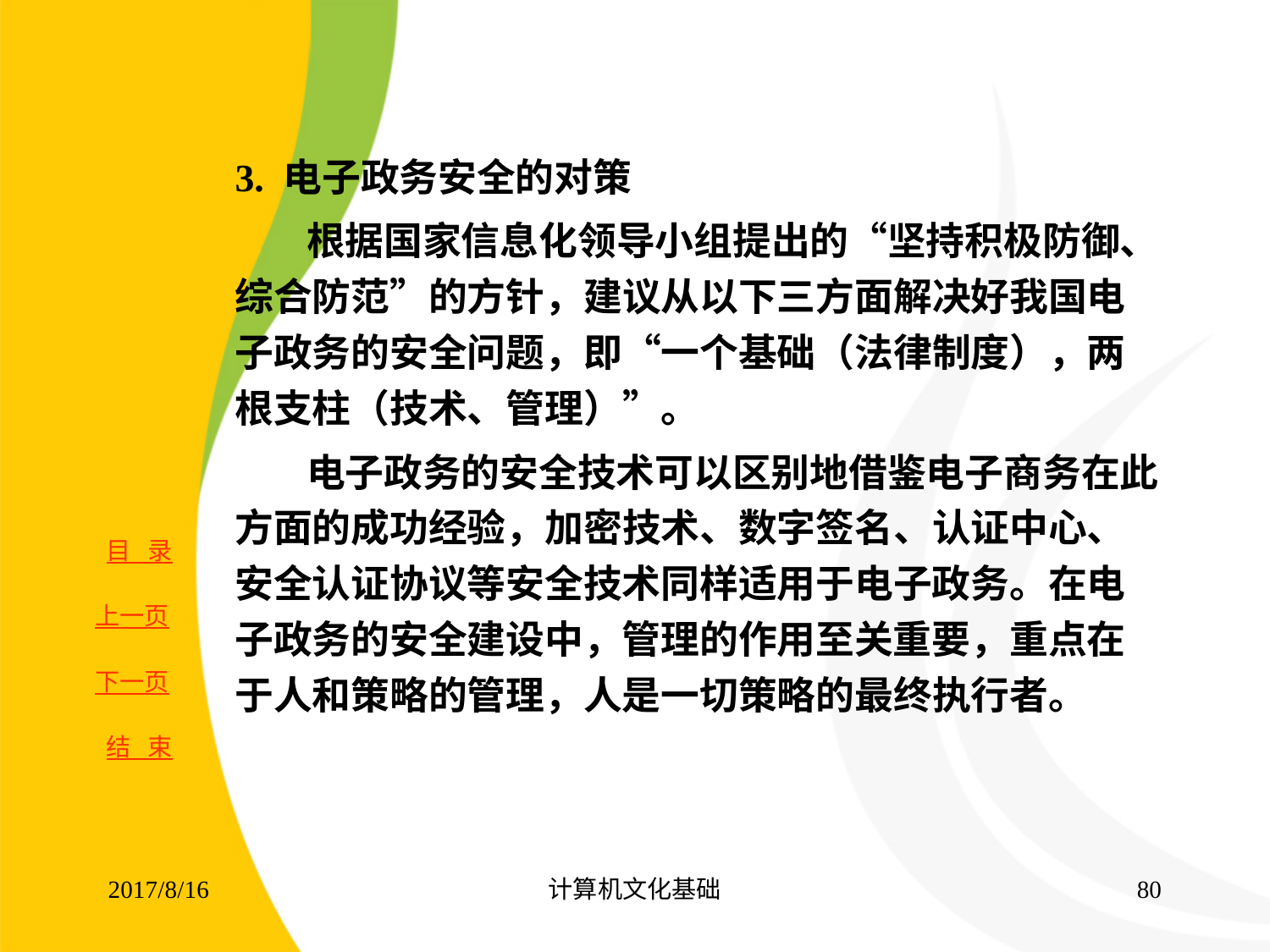

3. 电子政务安全的对策
       根据国家信息化领导小组提出的“坚持积极防御、综合防范”的方针，建议从以下三方面解决好我国电子政务的安全问题，即“一个基础（法律制度），两根支柱（技术、管理）”。
       电子政务的安全技术可以区别地借鉴电子商务在此方面的成功经验，加密技术、数字签名、认证中心、安全认证协议等安全技术同样适用于电子政务。在电子政务的安全建设中，管理的作用至关重要，重点在于人和策略的管理，人是一切策略的最终执行者。
2017/8/16
计算机文化基础
80